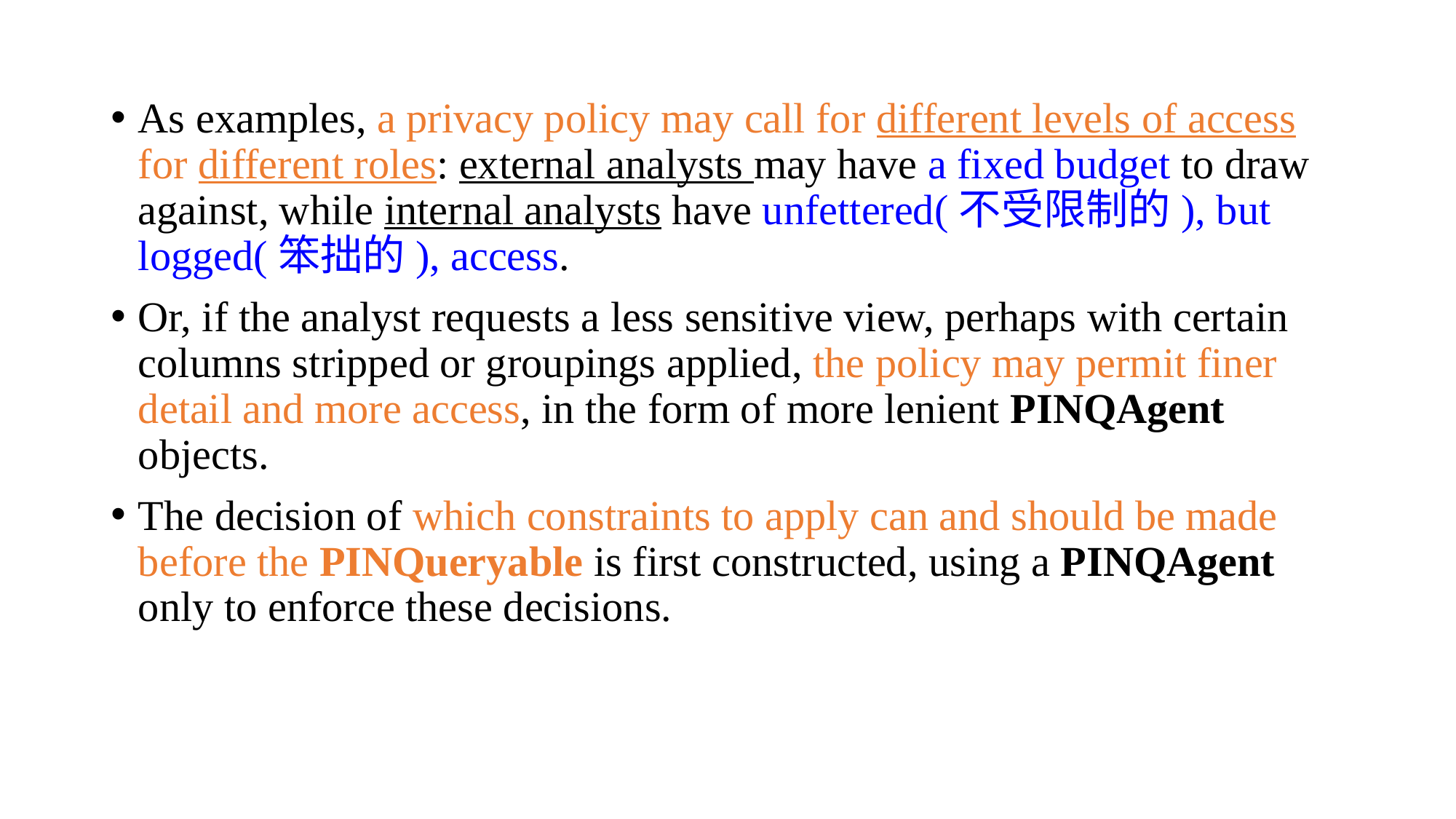

As examples, a privacy policy may call for different levels of access for different roles: external analysts may have a fixed budget to draw against, while internal analysts have unfettered(不受限制的), but logged(笨拙的), access.
Or, if the analyst requests a less sensitive view, perhaps with certain columns stripped or groupings applied, the policy may permit finer detail and more access, in the form of more lenient PINQAgent objects.
The decision of which constraints to apply can and should be made before the PINQueryable is first constructed, using a PINQAgent only to enforce these decisions.